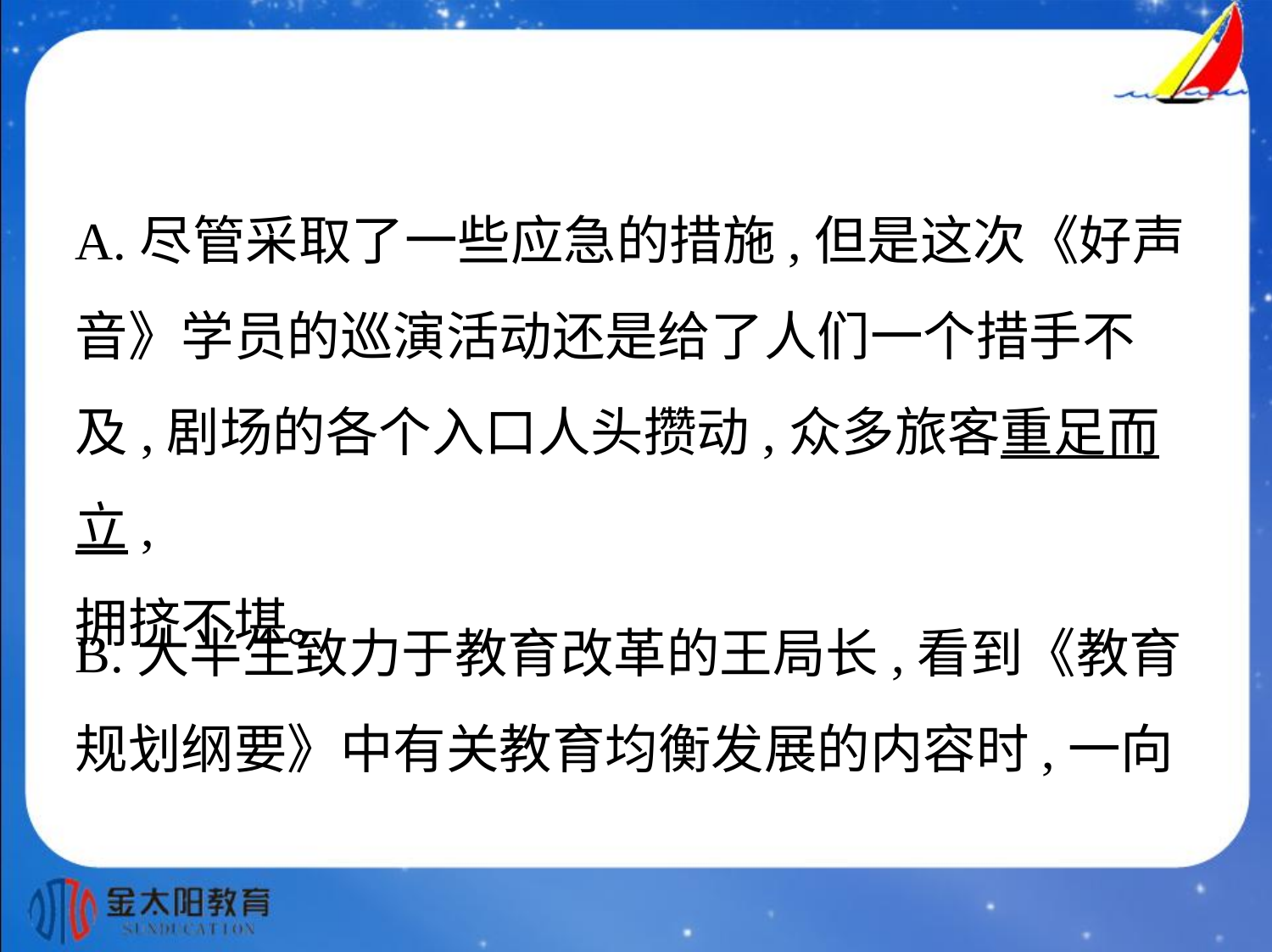

A.尽管采取了一些应急的措施,但是这次《好声
音》学员的巡演活动还是给了人们一个措手不
及,剧场的各个入口人头攒动,众多旅客重足而立,
拥挤不堪。
B.大半生致力于教育改革的王局长,看到《教育
规划纲要》中有关教育均衡发展的内容时,一向